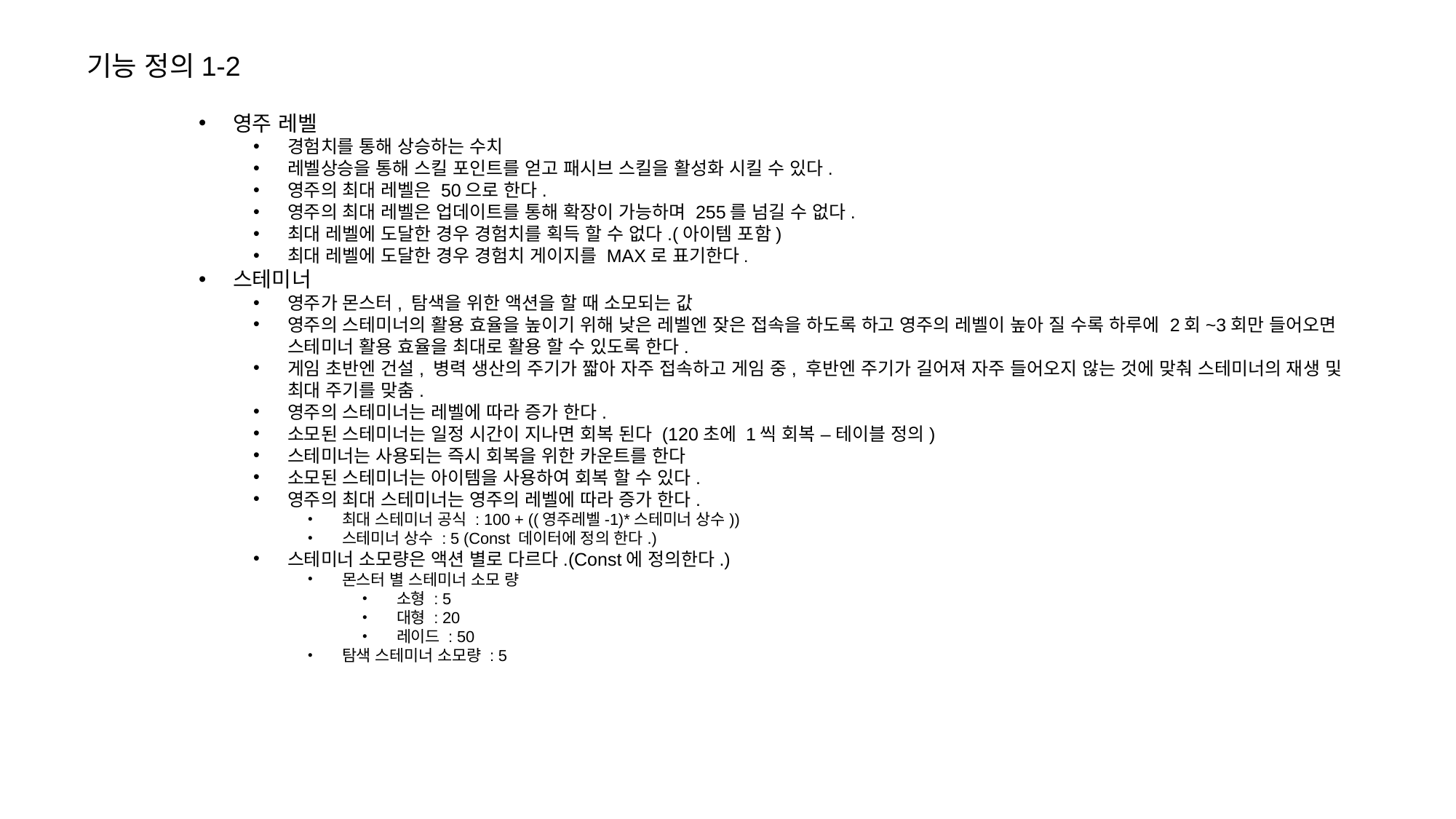

기능 정의1-2
영주 레벨
경험치를 통해 상승하는 수치
레벨상승을 통해 스킬 포인트를 얻고 패시브 스킬을 활성화 시킬 수 있다.
영주의 최대 레벨은 50으로 한다.
영주의 최대 레벨은 업데이트를 통해 확장이 가능하며 255를 넘길 수 없다.
최대 레벨에 도달한 경우 경험치를 획득 할 수 없다.(아이템 포함)
최대 레벨에 도달한 경우 경험치 게이지를 MAX로 표기한다.
스테미너
영주가 몬스터, 탐색을 위한 액션을 할 때 소모되는 값
영주의 스테미너의 활용 효율을 높이기 위해 낮은 레벨엔 잦은 접속을 하도록 하고 영주의 레벨이 높아 질 수록 하루에 2회~3회만 들어오면 스테미너 활용 효율을 최대로 활용 할 수 있도록 한다.
게임 초반엔 건설, 병력 생산의 주기가 짧아 자주 접속하고 게임 중, 후반엔 주기가 길어져 자주 들어오지 않는 것에 맞춰 스테미너의 재생 및 최대 주기를 맞춤.
영주의 스테미너는 레벨에 따라 증가 한다.
소모된 스테미너는 일정 시간이 지나면 회복 된다 (120초에 1씩 회복 – 테이블 정의)
스테미너는 사용되는 즉시 회복을 위한 카운트를 한다
소모된 스테미너는 아이템을 사용하여 회복 할 수 있다.
영주의 최대 스테미너는 영주의 레벨에 따라 증가 한다.
최대 스테미너 공식 : 100 + ((영주레벨-1)*스테미너 상수))
스테미너 상수 : 5 (Const 데이터에 정의 한다.)
스테미너 소모량은 액션 별로 다르다.(Const에 정의한다.)
몬스터 별 스테미너 소모 량
소형 : 5
대형 : 20
레이드 : 50
탐색 스테미너 소모량 : 5